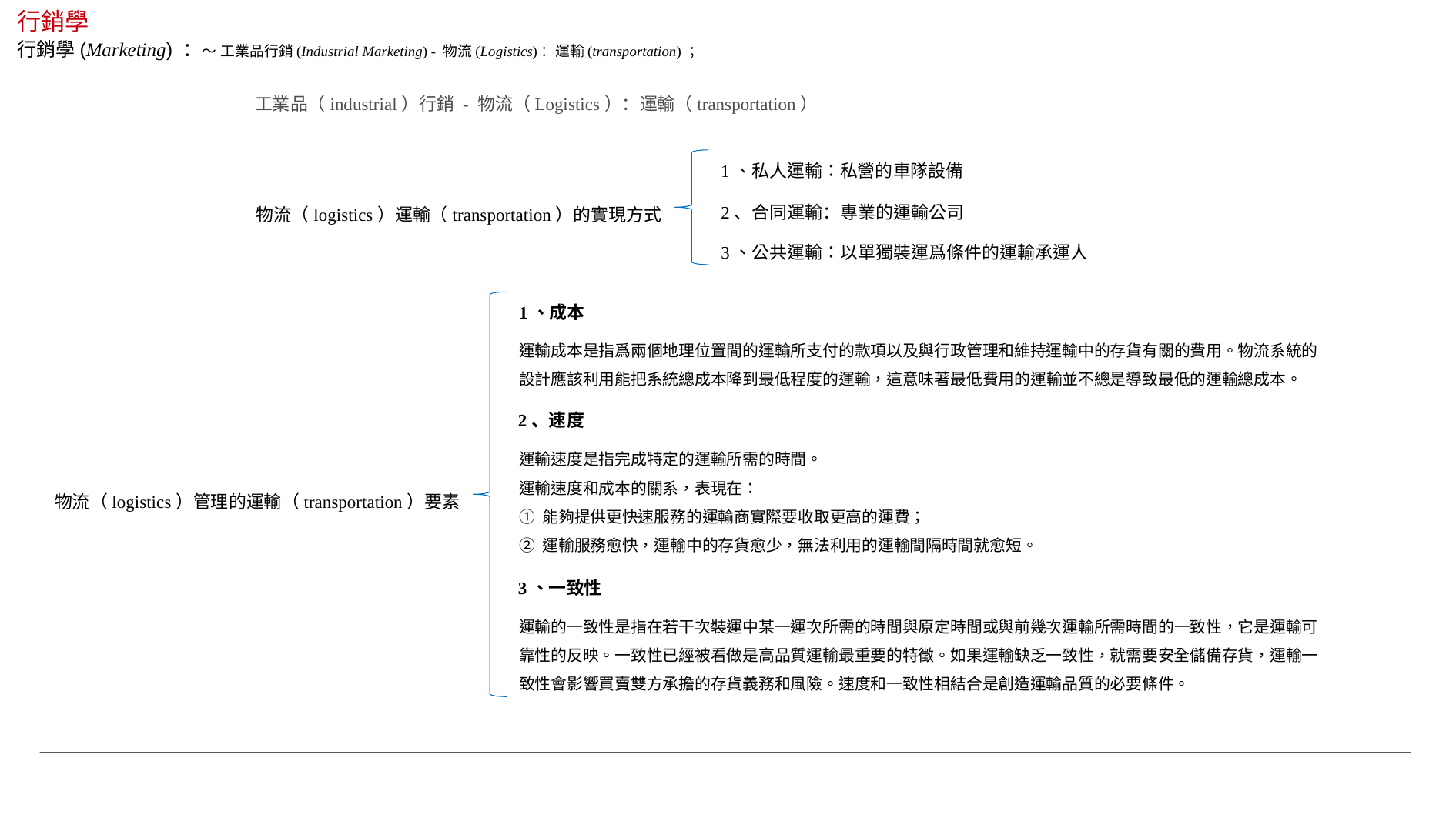

行銷學
行銷學(Marketing) ：～ 工業品行銷(Industrial Marketing) - 物流(Logistics)：運輸(transportation) ；
工業品（industrial）行銷 - 物流（Logistics）：運輸（transportation）
1、私人運輸：私營的車隊設備

2、合同運輸：專業的運輸公司
物流（logistics）運輸（transportation）的實現方式
3、公共運輸：以單獨裝運爲條件的運輸承運人
1、成本

運輸成本是指爲兩個地理位置間的運輸所支付的款項以及與行政管理和維持運輸中的存貨有關的費用。物流系統的設計應該利用能把系統總成本降到最低程度的運輸，這意味著最低費用的運輸並不總是導致最低的運輸總成本。
2、速度
運輸速度是指完成特定的運輸所需的時間。
運輸速度和成本的關系，表現在：
① 能夠提供更快速服務的運輸商實際要收取更高的運費；
② 運輸服務愈快，運輸中的存貨愈少，無法利用的運輸間隔時間就愈短。
物流（logistics）管理的運輸（transportation）要素
3、一致性
運輸的一致性是指在若干次裝運中某一運次所需的時間與原定時間或與前幾次運輸所需時間的一致性，它是運輸可靠性的反映。一致性已經被看做是高品質運輸最重要的特徵。如果運輸缺乏一致性，就需要安全儲備存貨，運輸一致性會影響買賣雙方承擔的存貨義務和風險。速度和一致性相結合是創造運輸品質的必要條件。